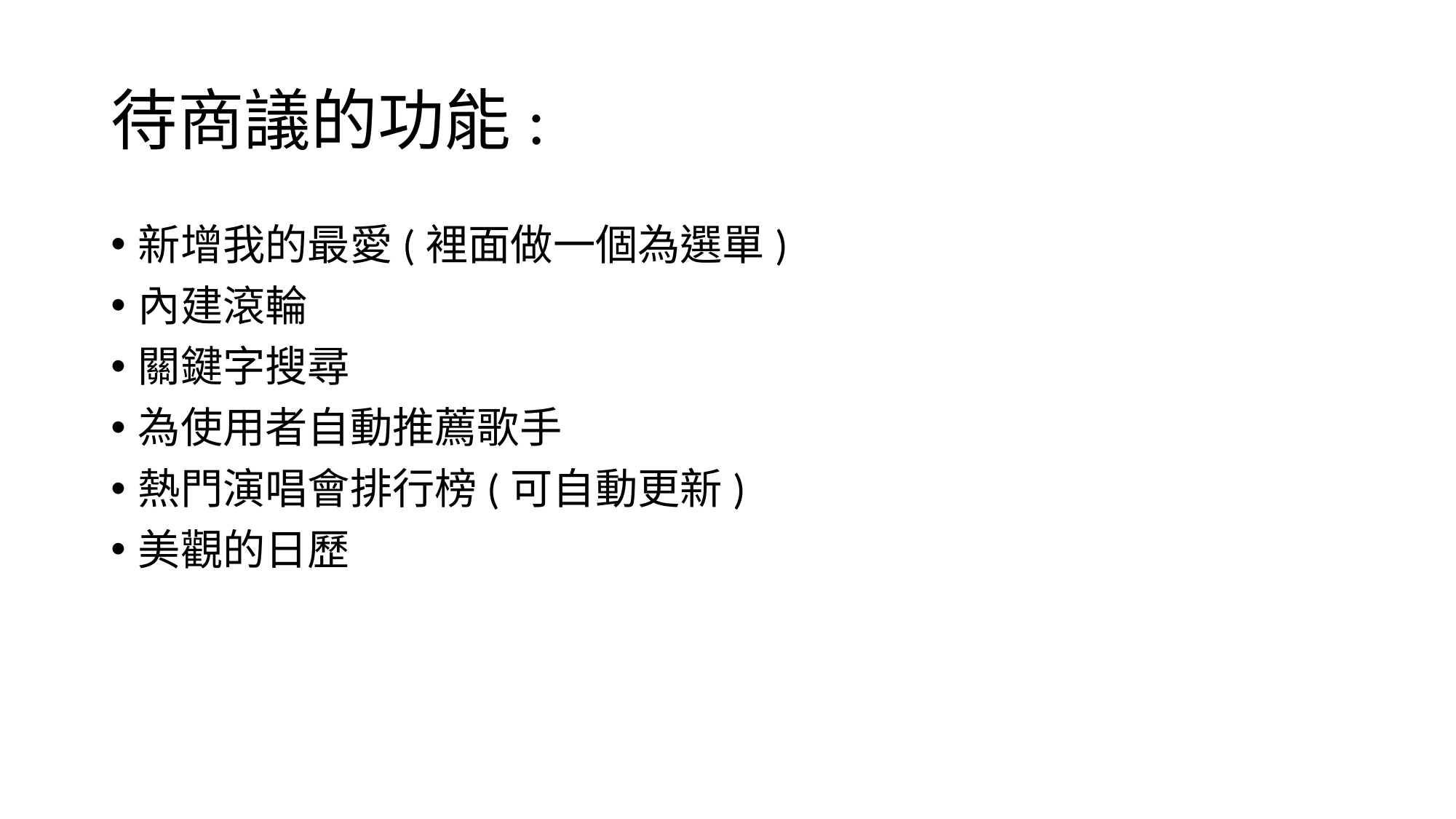

# 待商議的功能:
新增我的最愛(裡面做一個為選單)
內建滾輪
關鍵字搜尋
為使用者自動推薦歌手
熱門演唱會排行榜(可自動更新)
美觀的日歷